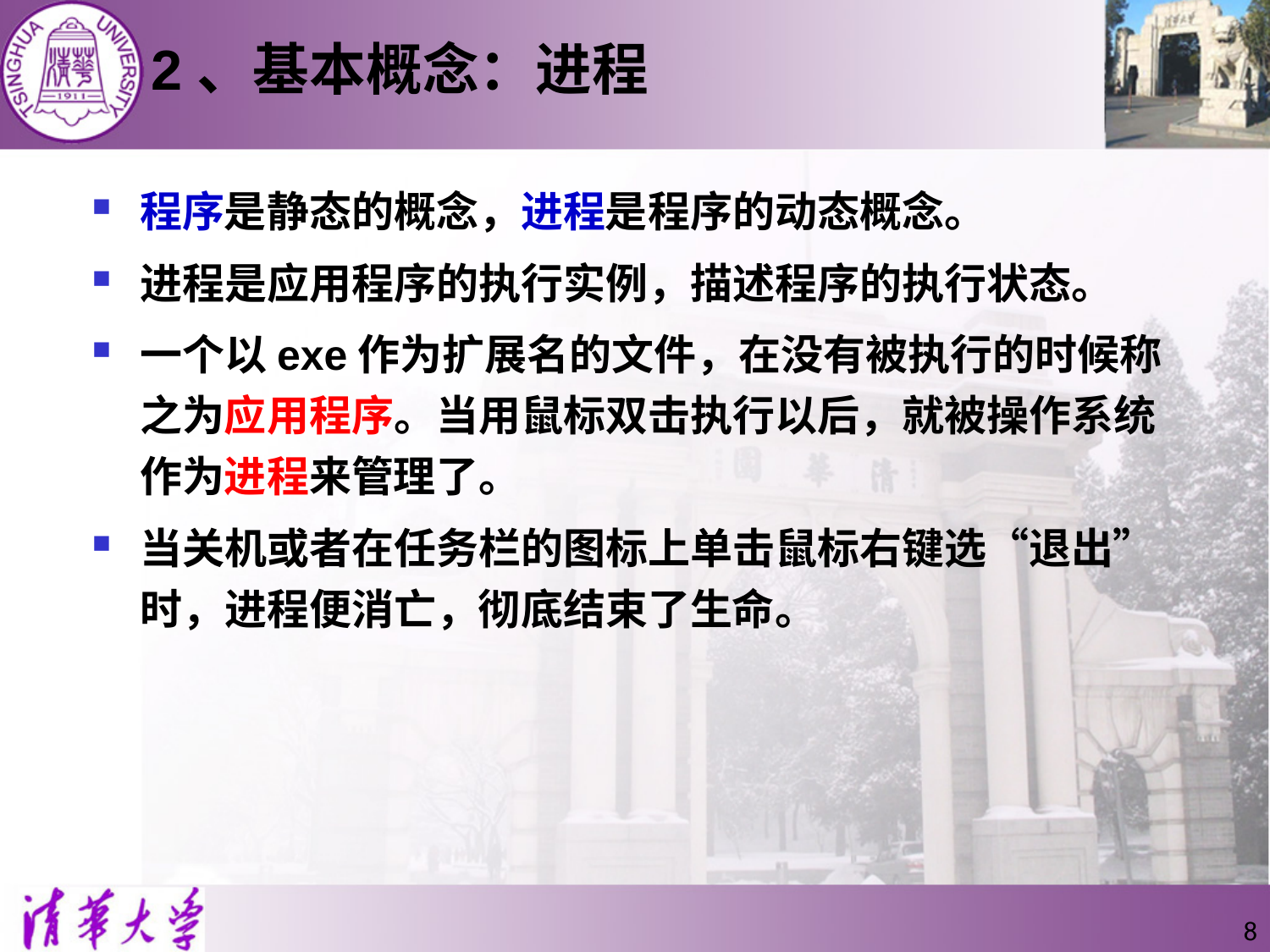

# 2、基本概念：进程
程序是静态的概念，进程是程序的动态概念。
进程是应用程序的执行实例，描述程序的执行状态。
一个以exe作为扩展名的文件，在没有被执行的时候称之为应用程序。当用鼠标双击执行以后，就被操作系统作为进程来管理了。
当关机或者在任务栏的图标上单击鼠标右键选“退出”时，进程便消亡，彻底结束了生命。
8